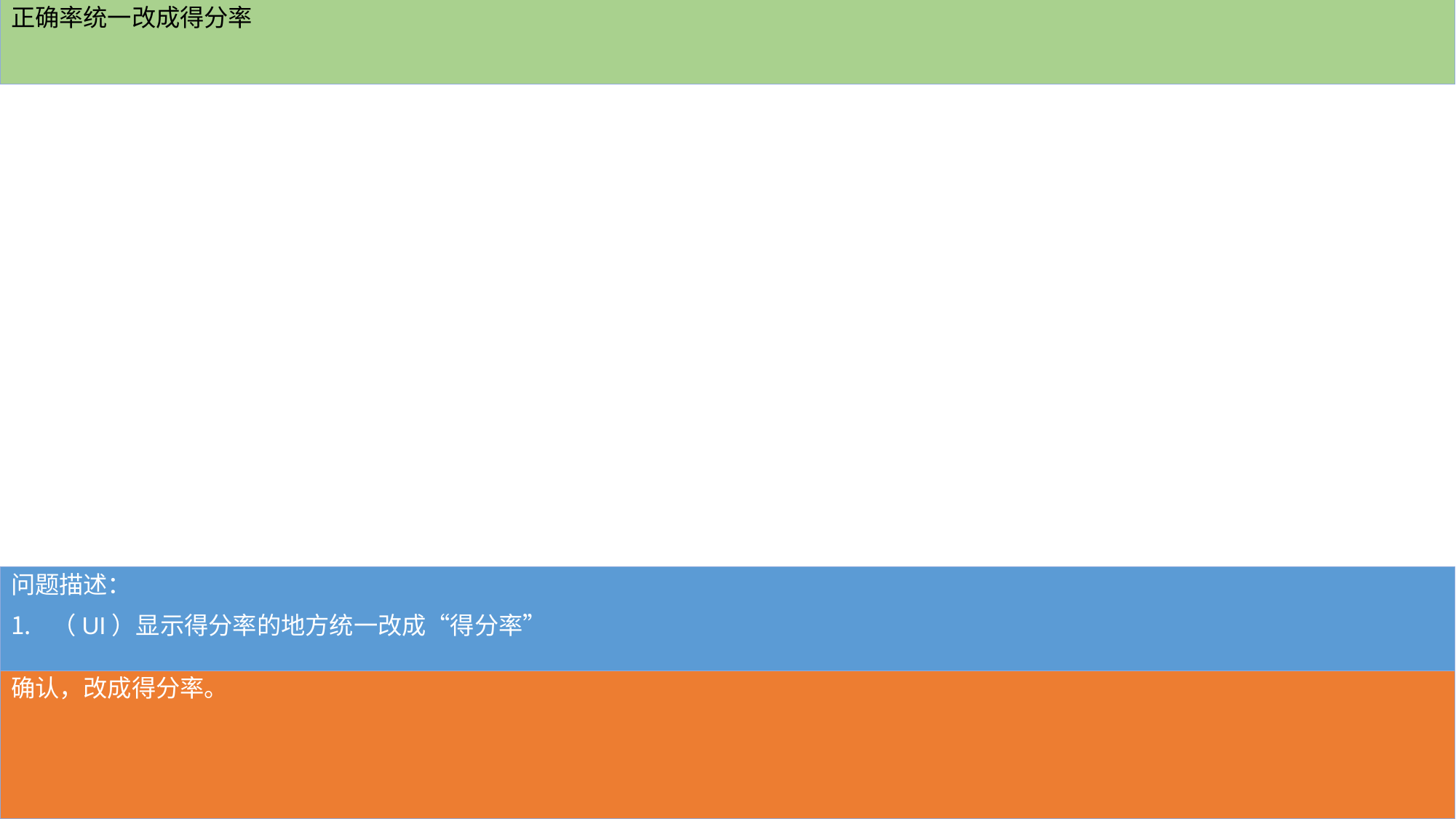

正确率统一改成得分率
问题描述：
（UI）显示得分率的地方统一改成“得分率”
确认，改成得分率。